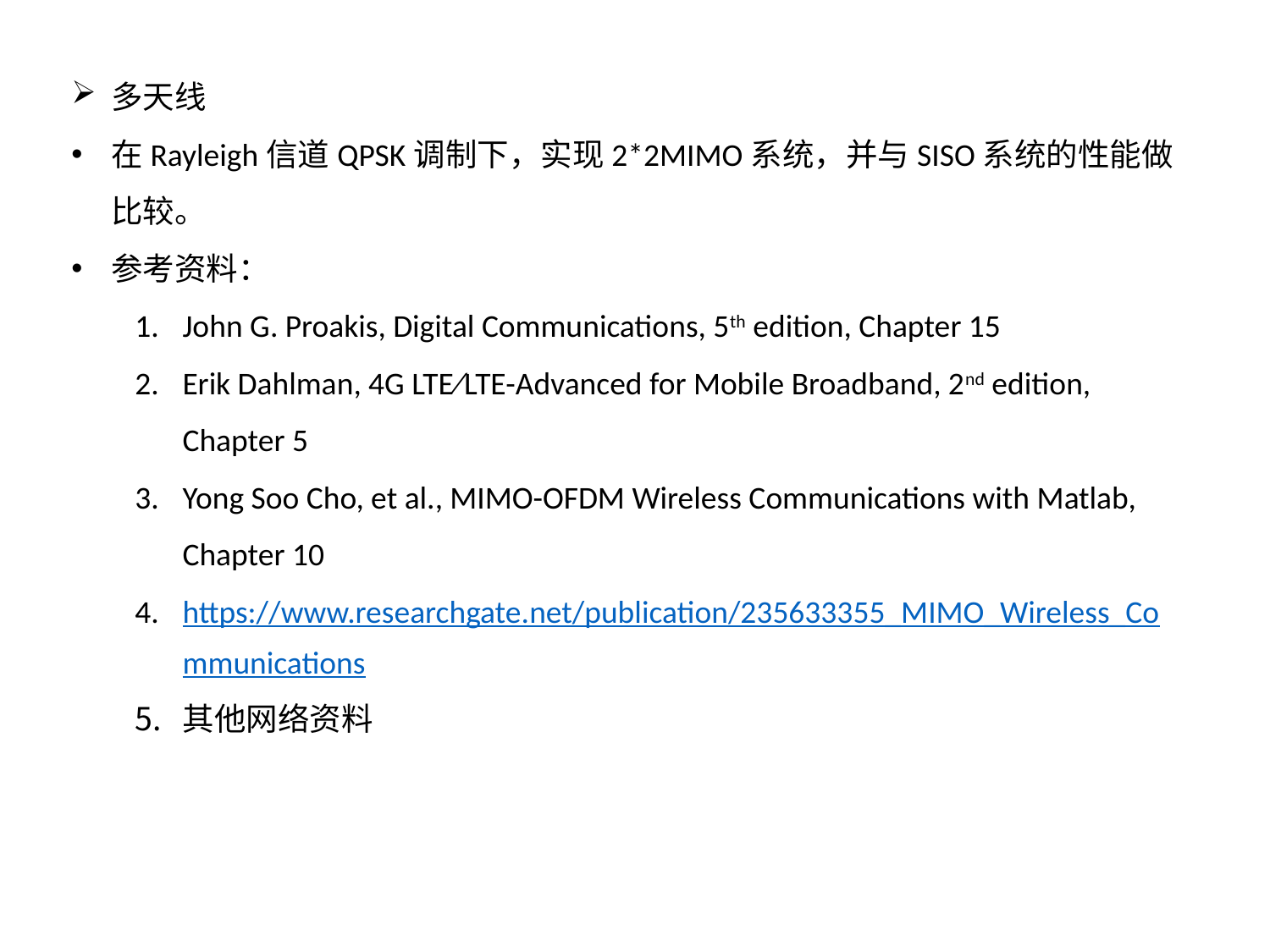

多天线
在Rayleigh信道QPSK调制下，实现2*2MIMO系统，并与SISO系统的性能做比较。
参考资料：
John G. Proakis, Digital Communications, 5th edition, Chapter 15
Erik Dahlman, 4G LTE⁄LTE-Advanced for Mobile Broadband, 2nd edition, Chapter 5
Yong Soo Cho, et al., MIMO-OFDM Wireless Communications with Matlab, Chapter 10
https://www.researchgate.net/publication/235633355_MIMO_Wireless_Communications
其他网络资料